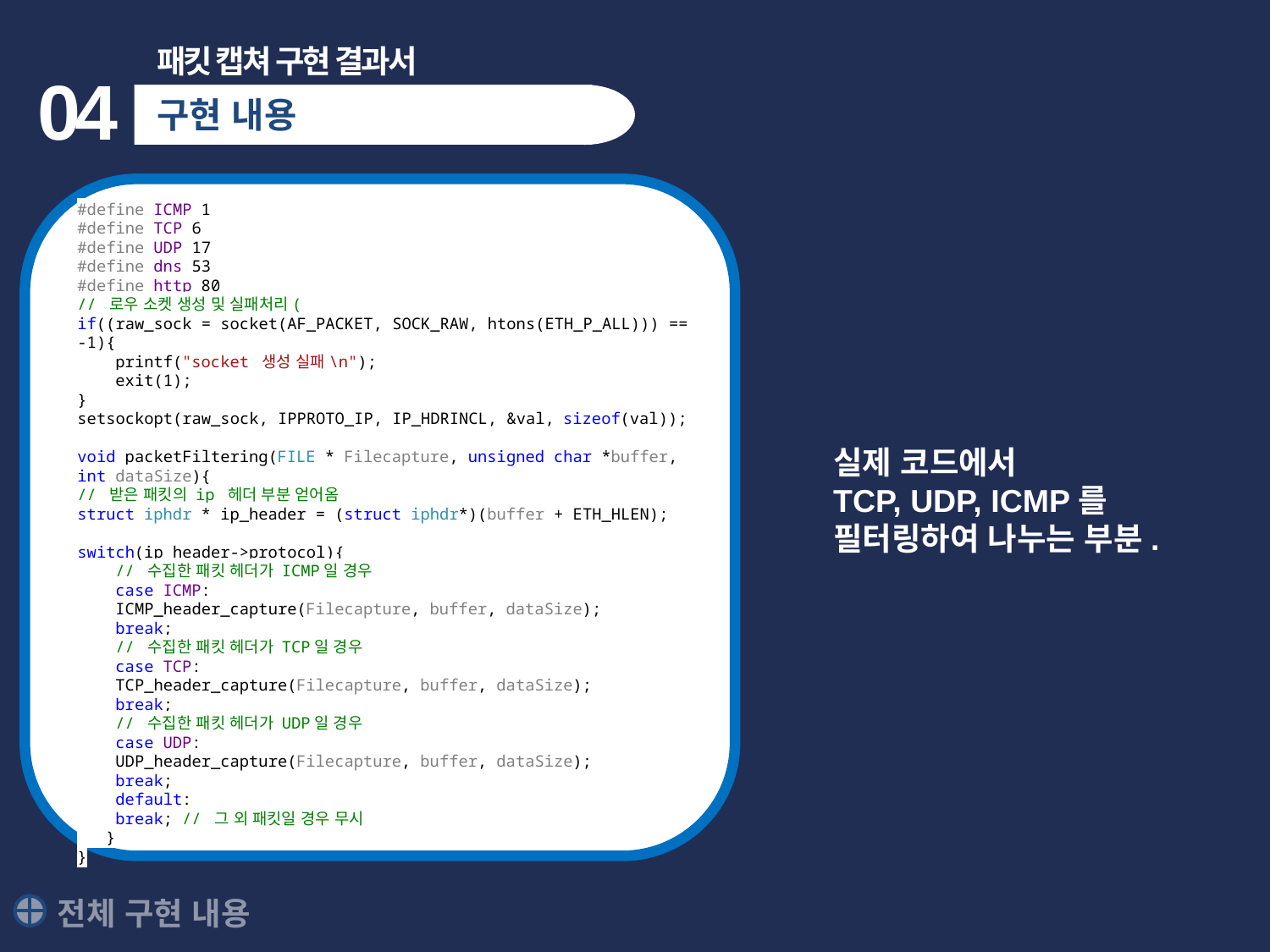

패킷 캡쳐 구현 결과서
04

구현 내용

#define ICMP 1
#define TCP 6
#define UDP 17
#define dns 53
#define http 80
// 로우 소켓 생성 및 실패처리(
if((raw_sock = socket(AF_PACKET, SOCK_RAW, htons(ETH_P_ALL))) == -1){
    printf("socket 생성 실패\n");
    exit(1);
}
setsockopt(raw_sock, IPPROTO_IP, IP_HDRINCL, &val, sizeof(val));

void packetFiltering(FILE * Filecapture, unsigned char *buffer, int dataSize){
// 받은 패킷의 ip 헤더 부분 얻어옴
struct iphdr * ip_header = (struct iphdr*)(buffer + ETH_HLEN);

switch(ip_header->protocol){
    // 수집한 패킷 헤더가 ICMP일 경우
    case ICMP:
    ICMP_header_capture(Filecapture, buffer, dataSize);
    break;
    // 수집한 패킷 헤더가 TCP일 경우
    case TCP:
    TCP_header_capture(Filecapture, buffer, dataSize);
    break;
    // 수집한 패킷 헤더가 UDP일 경우
    case UDP:
    UDP_header_capture(Filecapture, buffer, dataSize);
    break;
    default:
    break; // 그 외 패킷일 경우 무시
   }
}
실제 코드에서
TCP, UDP, ICMP를
필터링하여 나누는 부분.
전체 구현 내용